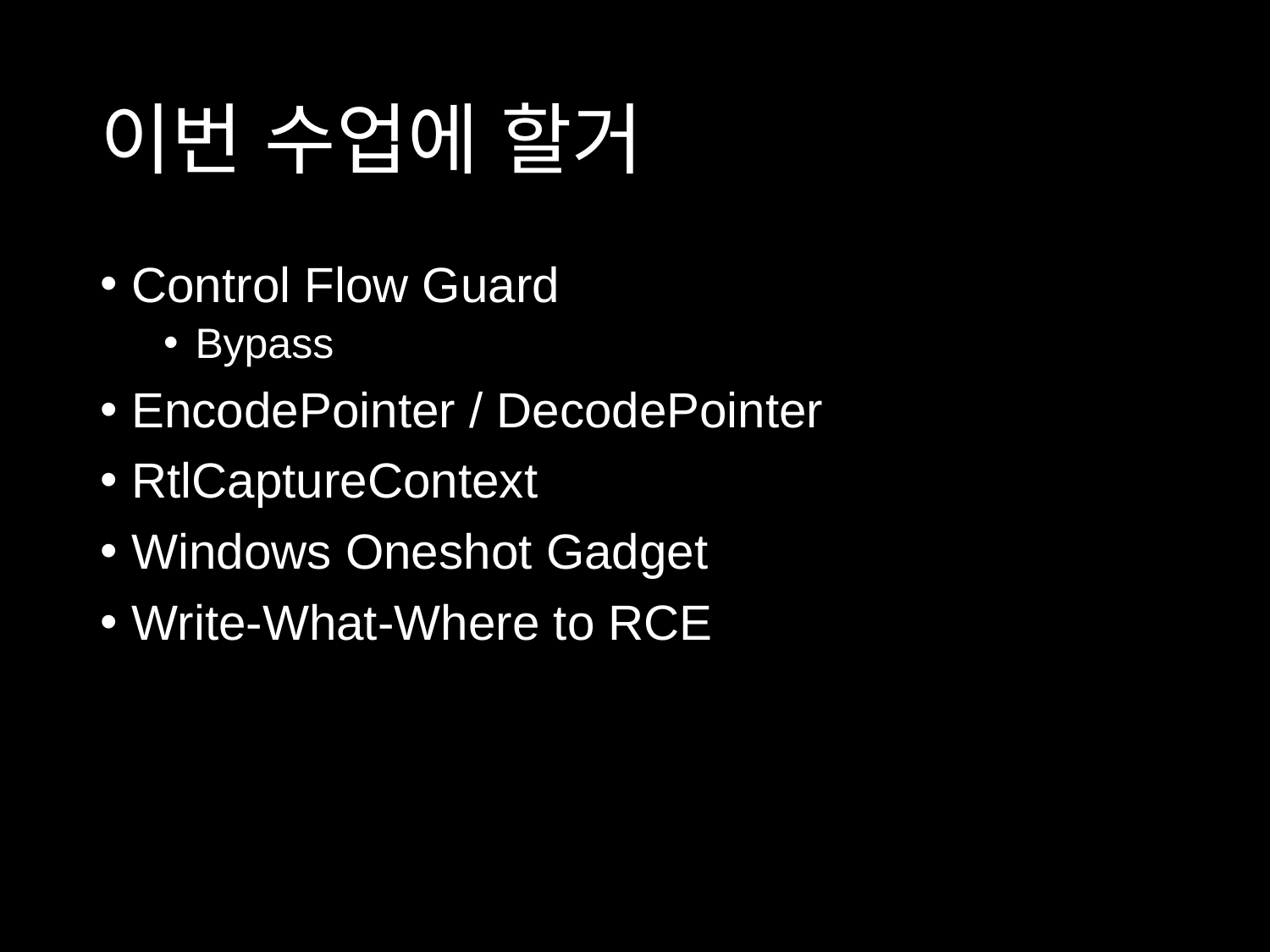

# 이번 수업에 할거
Control Flow Guard
Bypass
EncodePointer / DecodePointer
RtlCaptureContext
Windows Oneshot Gadget
Write-What-Where to RCE